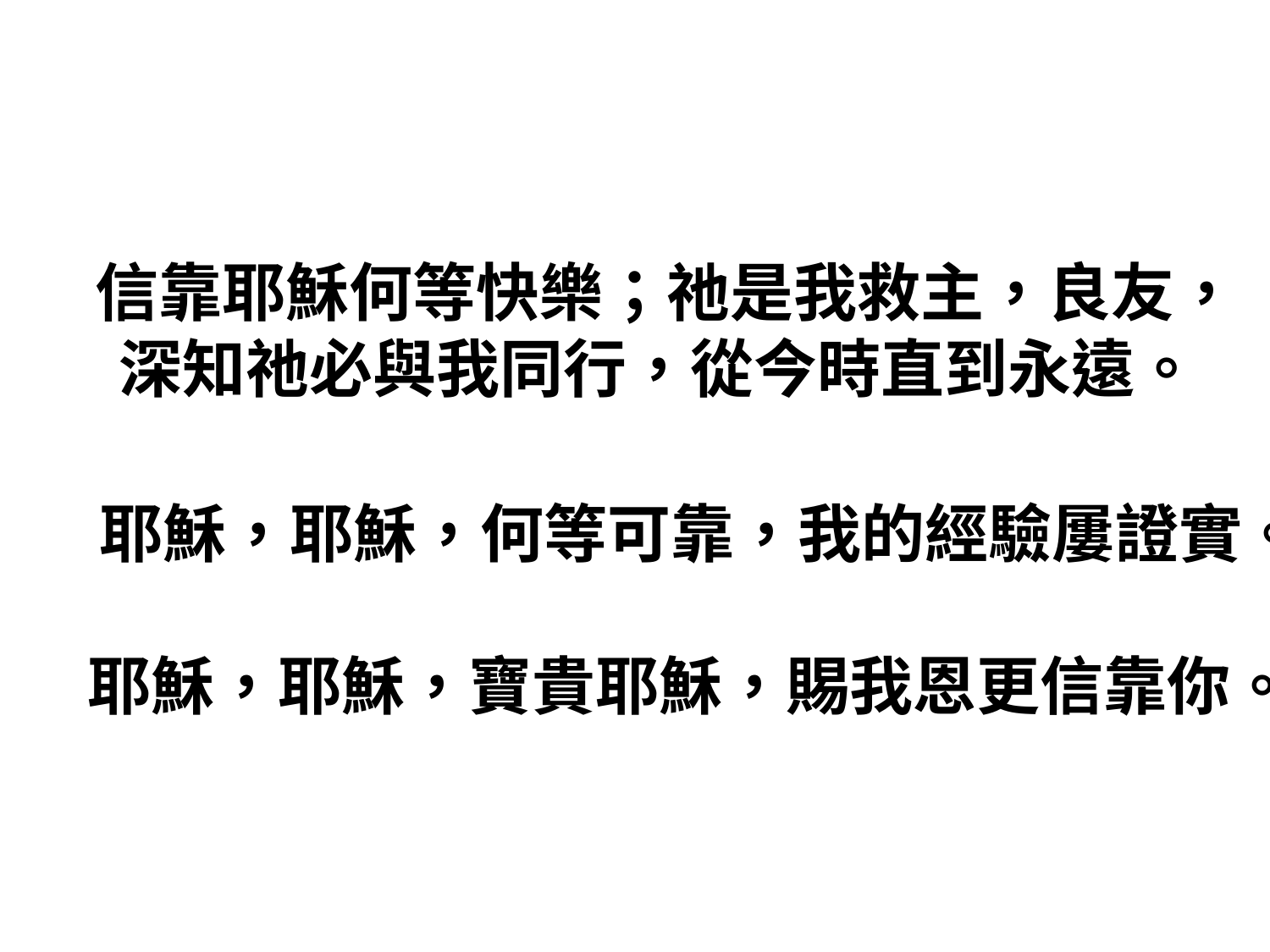

#
    信靠耶穌何等快樂；祂是我救主，良友，
深知祂必與我同行，從今時直到永遠。
    耶穌，耶穌，何等可靠，我的經驗屢證實。
耶穌，耶穌，寶貴耶穌，賜我恩更信靠你。